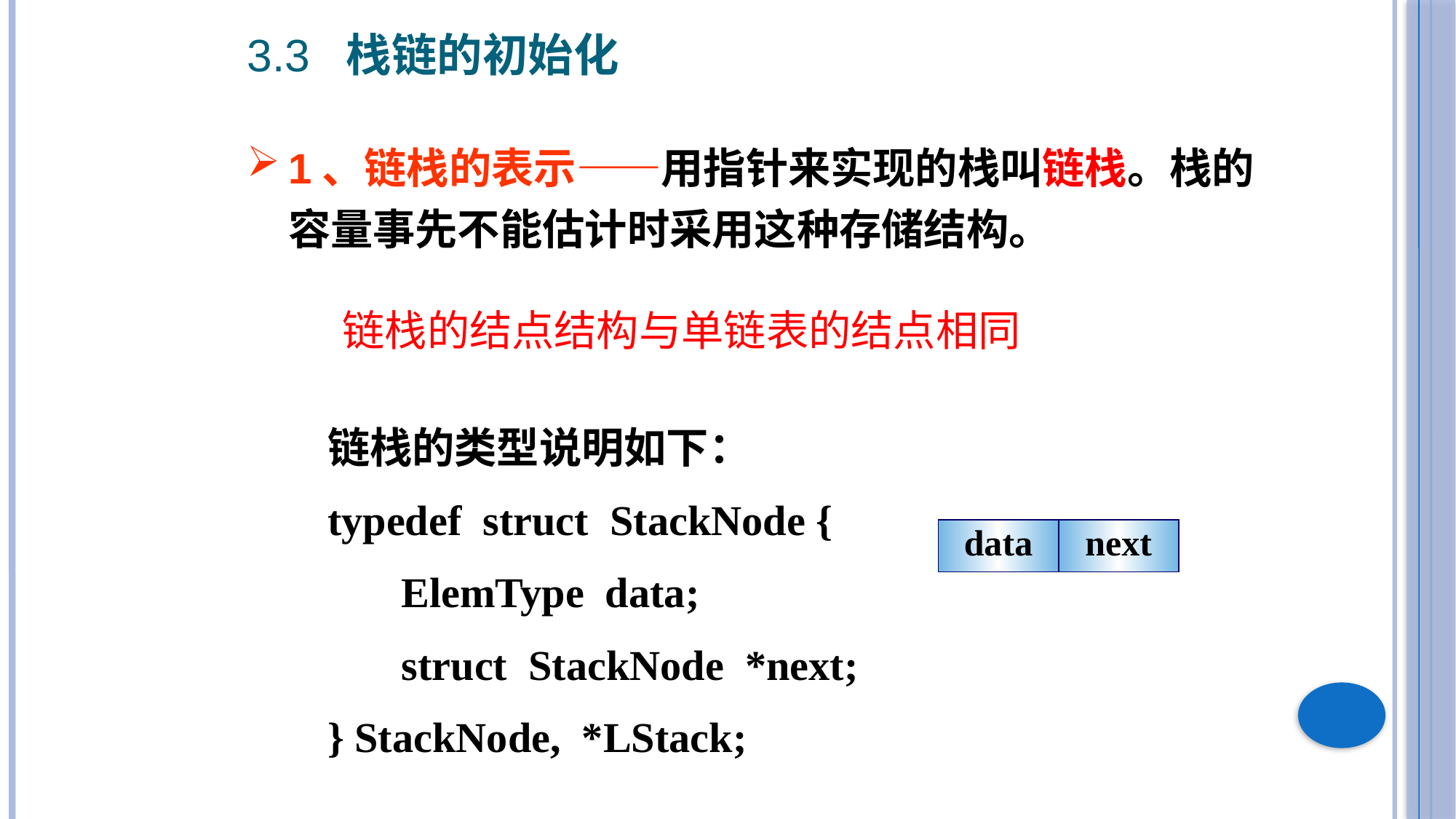

3.3  栈链的初始化
1、链栈的表示——用指针来实现的栈叫链栈。栈的容量事先不能估计时采用这种存储结构。

链栈的结点结构与单链表的结点相同
链栈的类型说明如下：
typedef  struct  StackNode {
       ElemType  data;
       struct  StackNode  *next;
} StackNode,  *LStack;
data
next